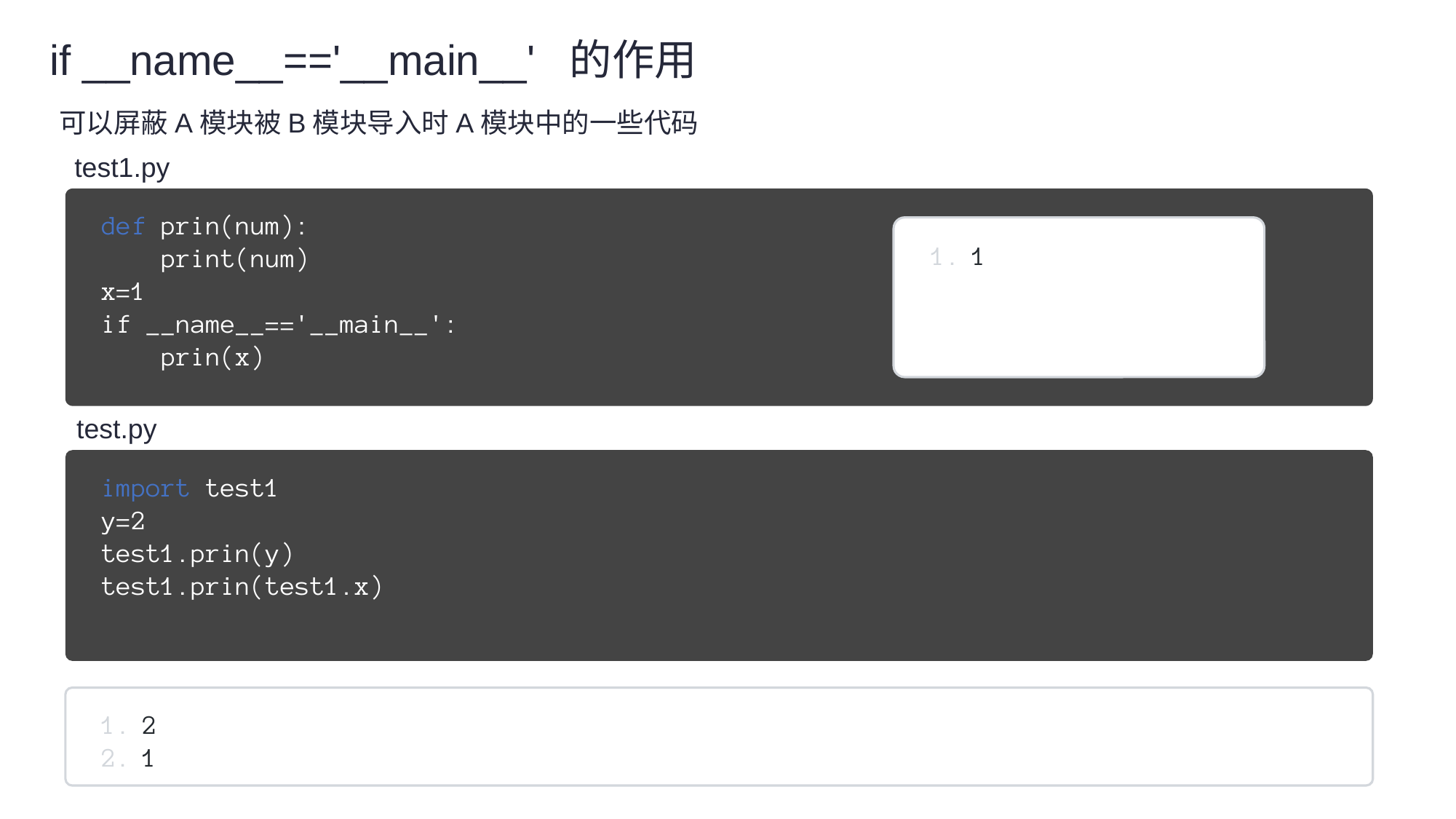

if __name__=='__main__'  的作用
可以屏蔽A模块被B模块导入时A模块中的一些代码
test1.py
def prin(num):
    print(num)
x=1
if __name__=='__main__':
    prin(x)
1
test.py
import test1
y=2
test1.prin(y)
test1.prin(test1.x)
2
1